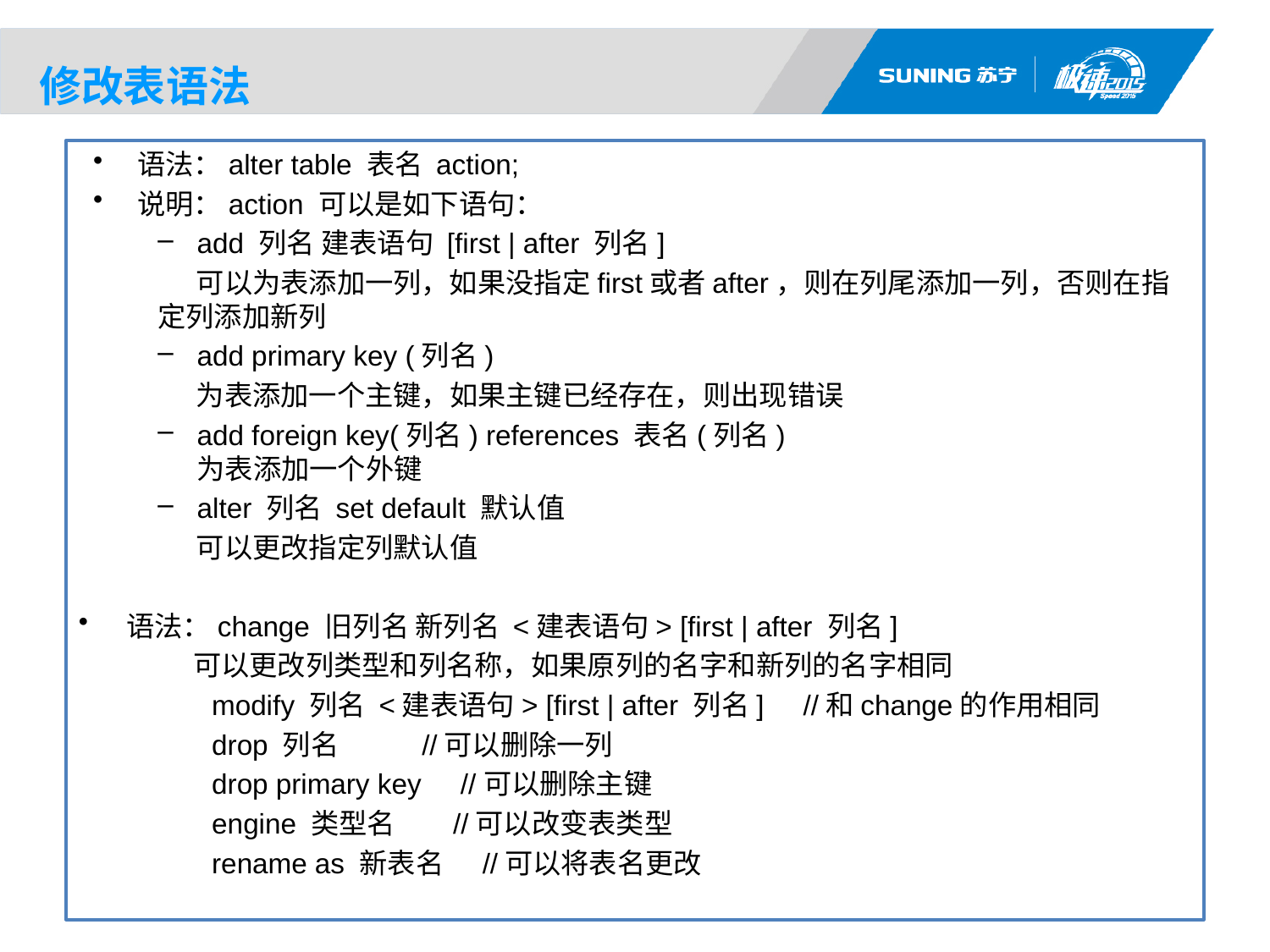

# 修改表语法
语法：alter table 表名 action;
说明：action 可以是如下语句：
add 列名 建表语句 [first | after 列名]
     可以为表添加一列，如果没指定first或者after，则在列尾添加一列，否则在指定列添加新列
add primary key (列名)
     为表添加一个主键，如果主键已经存在，则出现错误
add foreign key(列名) references 表名(列名)
为表添加一个外键
alter 列名 set default 默认值
     可以更改指定列默认值

语法：change 旧列名 新列名 <建表语句> [first | after 列名]
                 可以更改列类型和列名称，如果原列的名字和新列的名字相同
                 modify 列名 <建表语句> [first | after 列名]     //和change的作用相同
                 drop 列名            //可以删除一列
                 drop primary key     //可以删除主键
                 engine 类型名        //可以改变表类型
                 rename as 新表名     //可以将表名更改